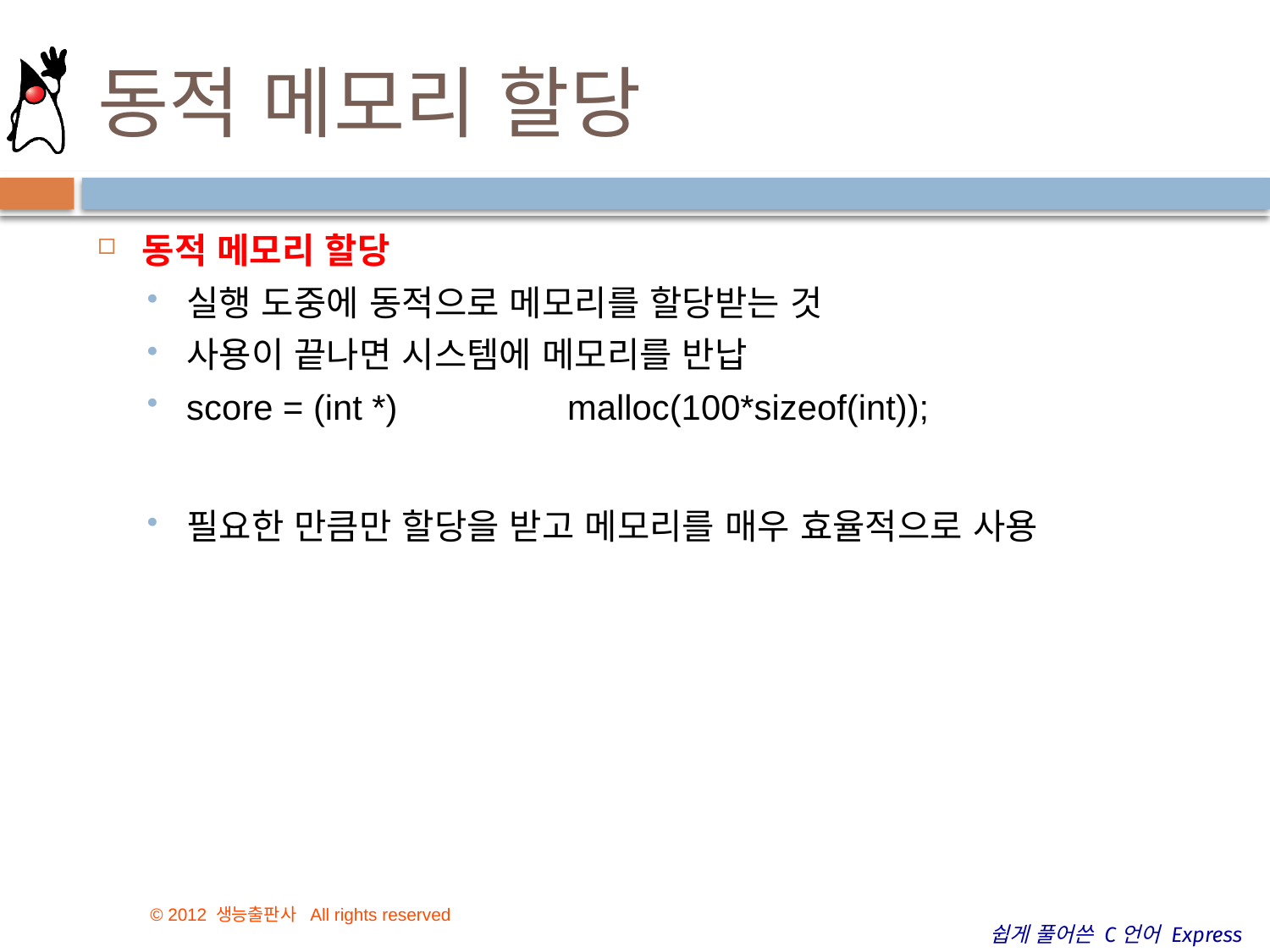

# 동적 메모리 할당
동적 메모리 할당
실행 도중에 동적으로 메모리를 할당받는 것
사용이 끝나면 시스템에 메모리를 반납
score = (int *)       	malloc(100*sizeof(int));

필요한 만큼만 할당을 받고 메모리를 매우 효율적으로 사용